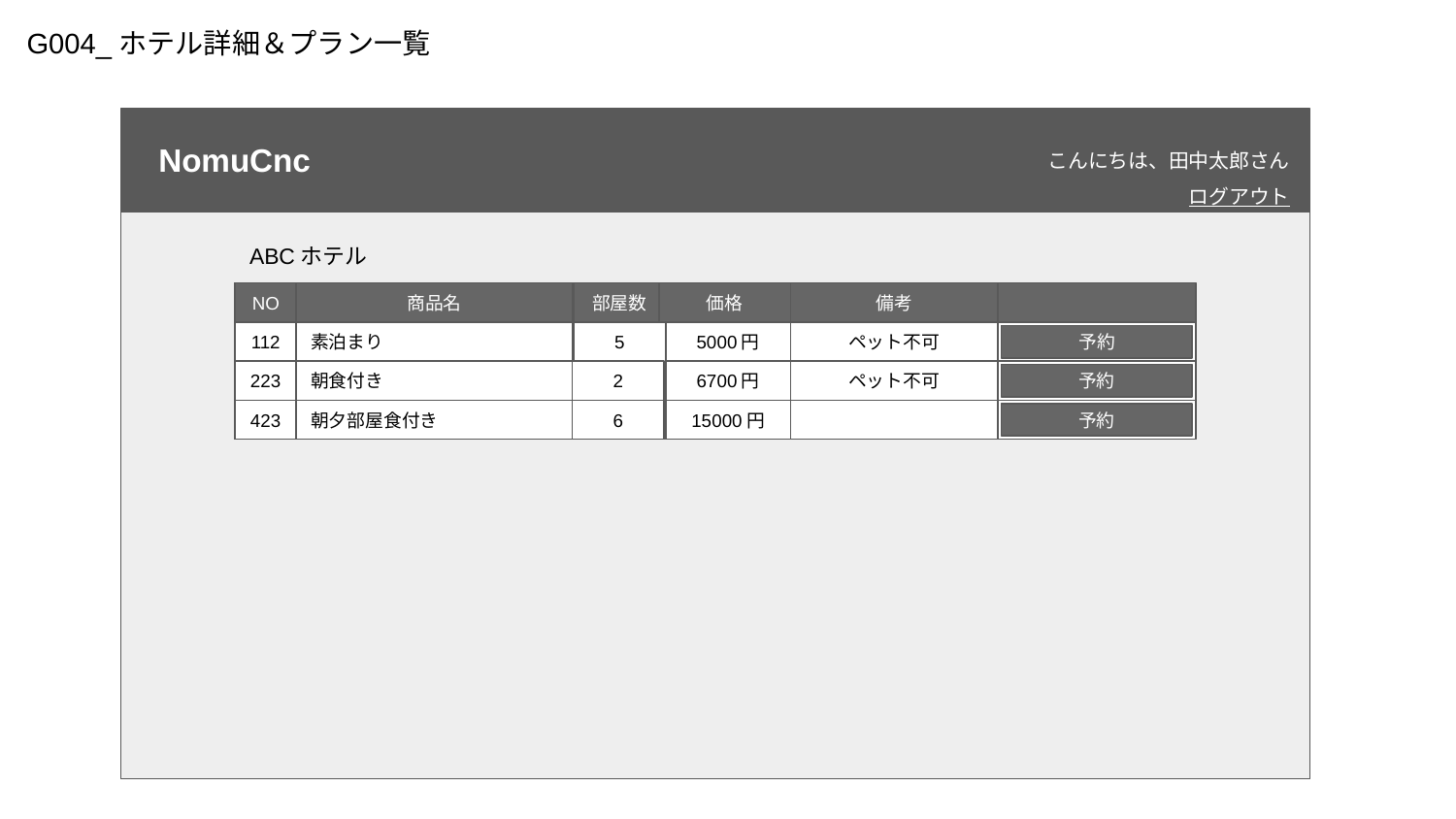

G004_ホテル詳細＆プラン一覧

こんにちは、田中太郎さん
ログアウト
NomuCnc
ABCホテル

NO
商品名
部屋数
価格
備考

112
素泊まり
5000円

5
ペット不可
予約
223
朝食付き
2
6700円
ペット不可

予約
423
朝夕部屋食付き
6
15000円

予約